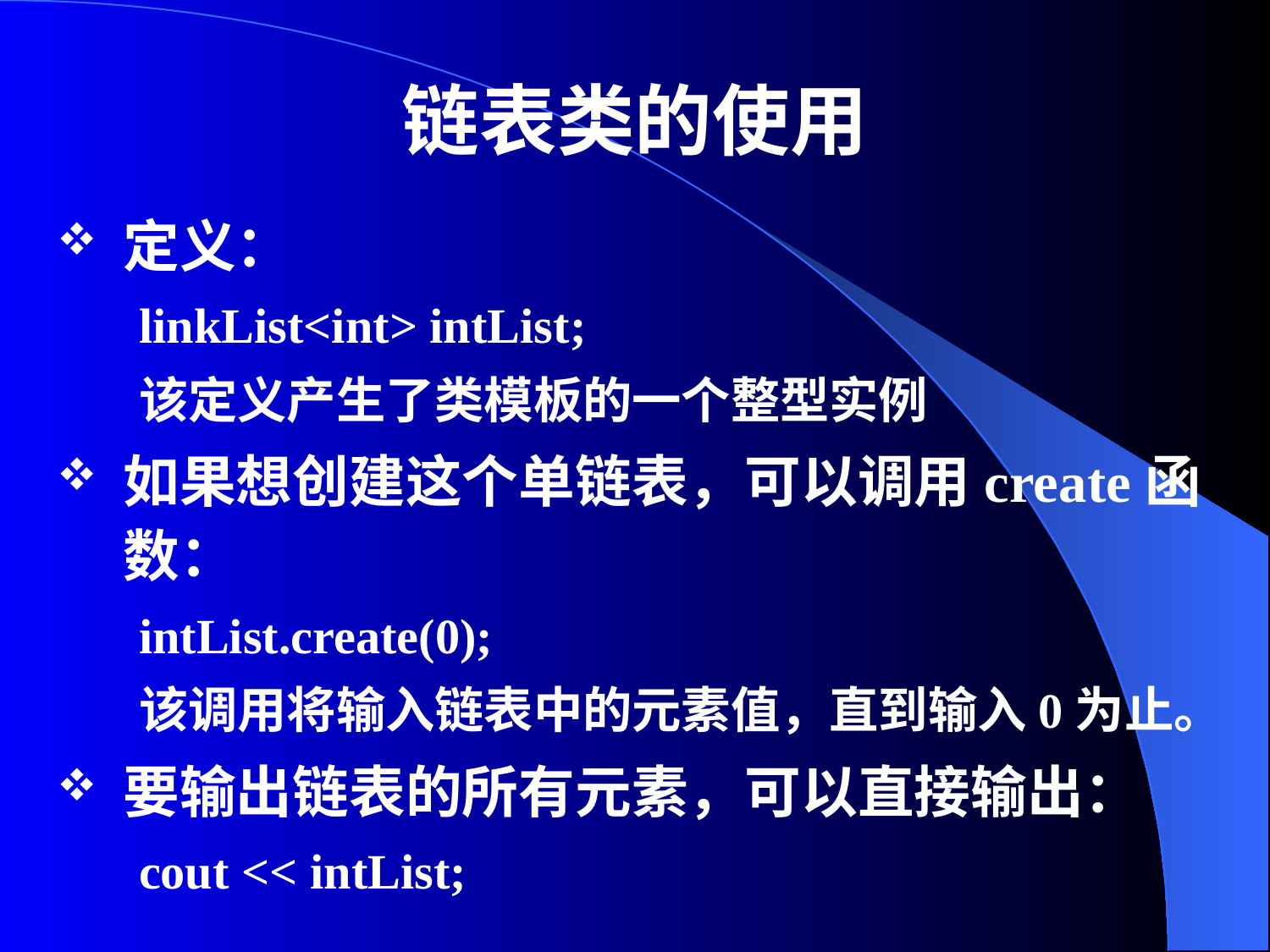

# 链表类的使用
定义：
linkList<int> intList;
该定义产生了类模板的一个整型实例
如果想创建这个单链表，可以调用create函数：
intList.create(0);
该调用将输入链表中的元素值，直到输入0为止。
要输出链表的所有元素，可以直接输出：
cout << intList;